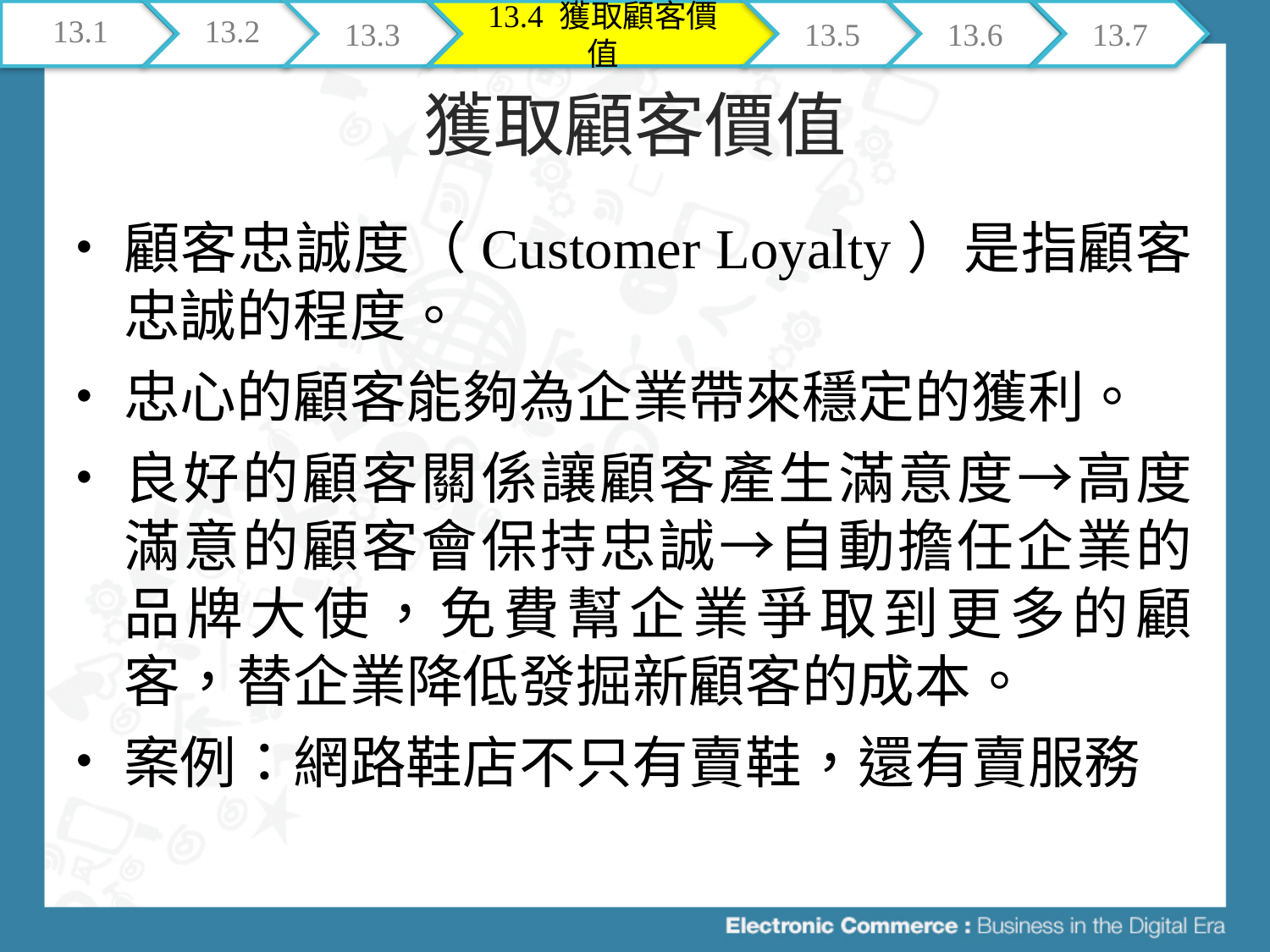

13.1
13.2
13.3
13.4 獲取顧客價值
13.5
13.6
13.7
# 獲取顧客價值
顧客忠誠度（Customer Loyalty）是指顧客忠誠的程度。
忠心的顧客能夠為企業帶來穩定的獲利。
良好的顧客關係讓顧客產生滿意度→高度滿意的顧客會保持忠誠→自動擔任企業的品牌大使，免費幫企業爭取到更多的顧客，替企業降低發掘新顧客的成本。
案例：網路鞋店不只有賣鞋，還有賣服務